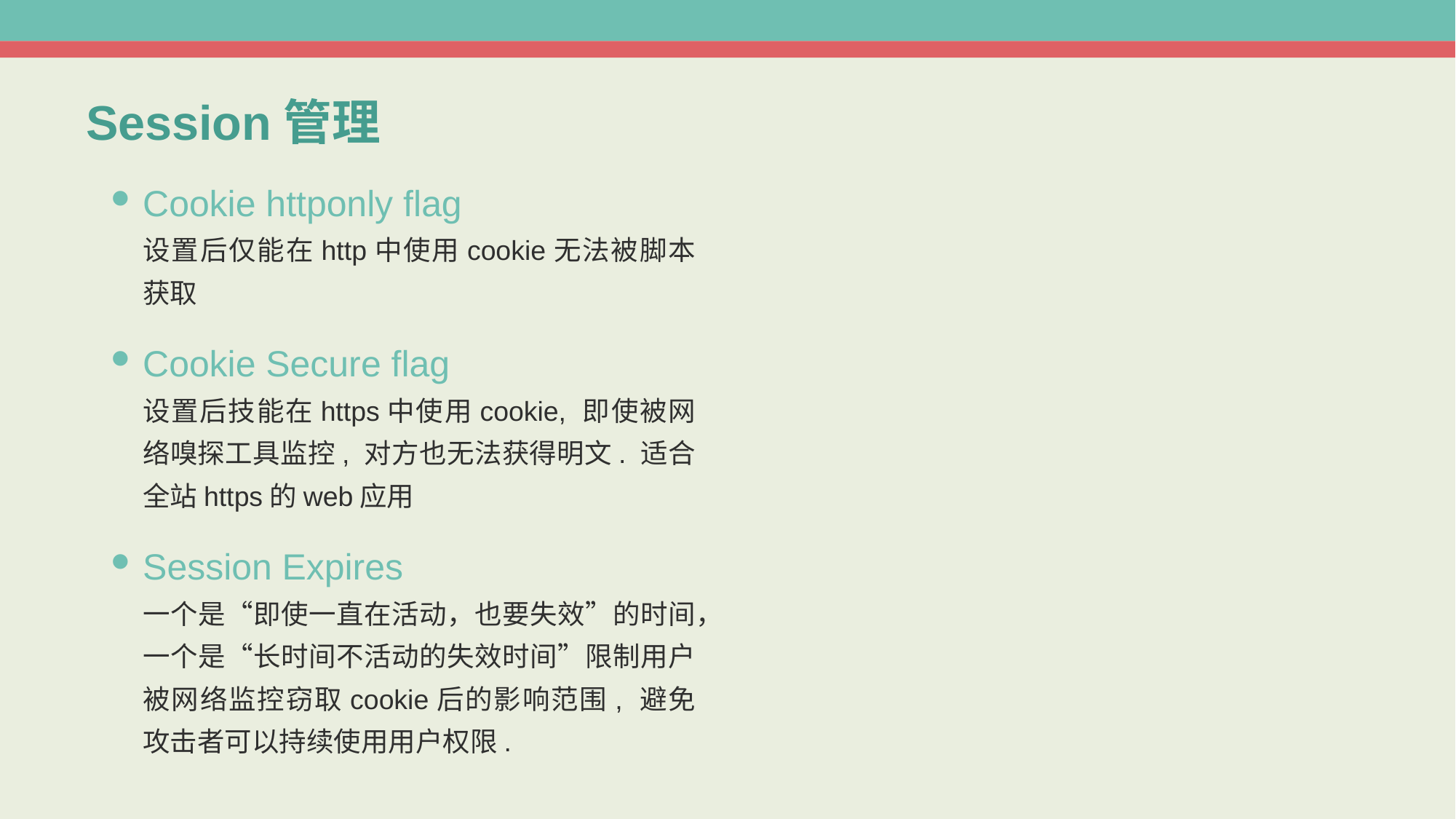

# Session管理
Cookie httponly flag
设置后仅能在http中使用cookie无法被脚本获取
Cookie Secure flag
设置后技能在https中使用cookie, 即使被网络嗅探工具监控, 对方也无法获得明文. 适合全站https的web应用
Session Expires
一个是“即使一直在活动，也要失效”的时间，一个是“长时间不活动的失效时间”限制用户被网络监控窃取cookie后的影响范围, 避免攻击者可以持续使用用户权限.